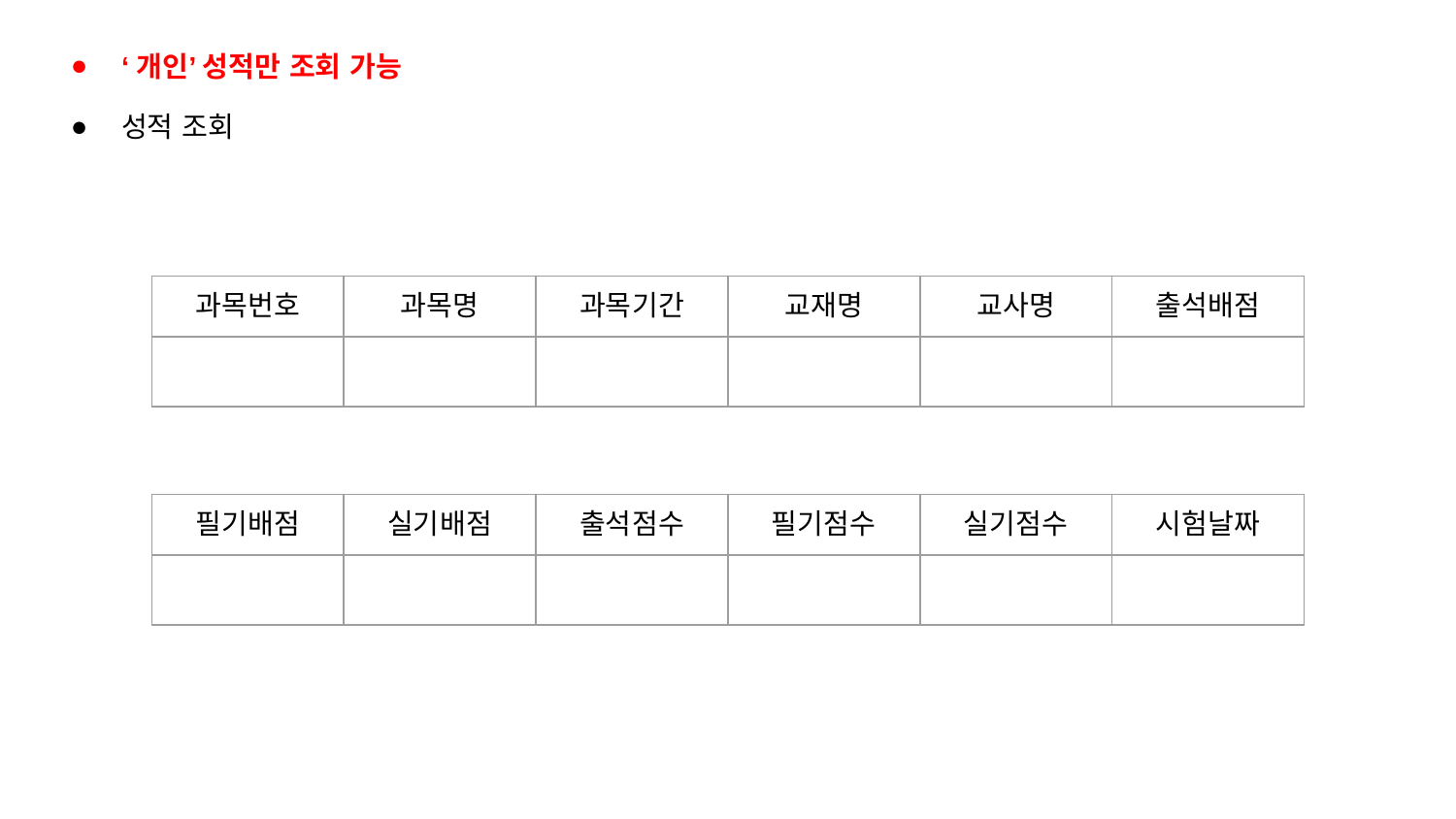

‘개인’ 성적만 조회 가능
성적 조회
| 과목번호 | 과목명 | 과목기간 | 교재명 | 교사명 | 출석배점 |
| --- | --- | --- | --- | --- | --- |
|  |  |  |  |  |  |
| 필기배점 | 실기배점 | 출석점수 | 필기점수 | 실기점수 | 시험날짜 |
| --- | --- | --- | --- | --- | --- |
|  |  |  |  |  |  |